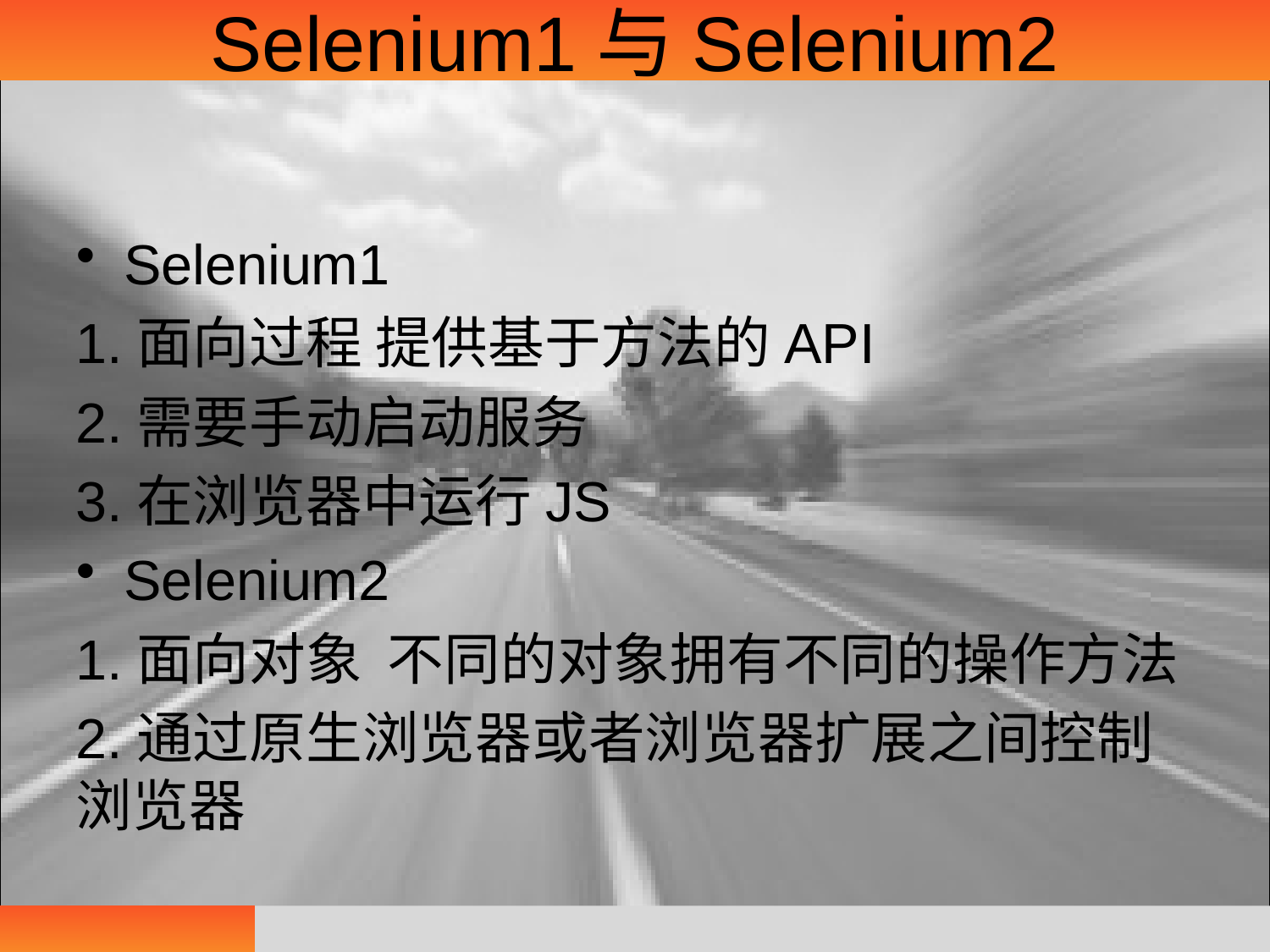

# Selenium1与Selenium2
Selenium1
1.面向过程 提供基于方法的API
2.需要手动启动服务
3.在浏览器中运行JS
Selenium2
1.面向对象  不同的对象拥有不同的操作方法
2.通过原生浏览器或者浏览器扩展之间控制浏览器